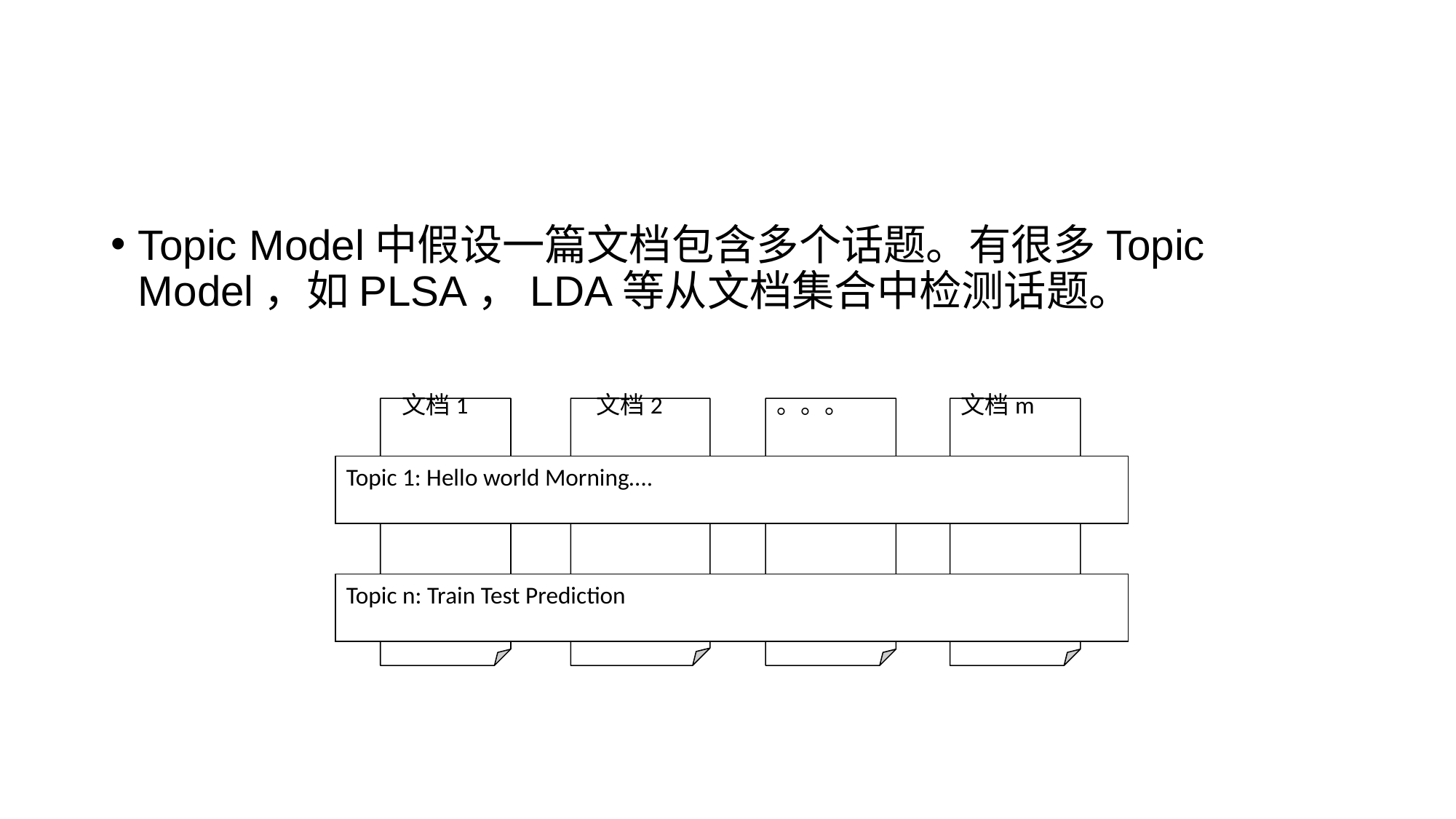

#
Topic Model中假设一篇文档包含多个话题。有很多Topic Model，如PLSA，LDA等从文档集合中检测话题。

文档1
文档2
。。。
文档m

Topic 1: Hello world Morning….
Topic n: Train Test Prediction